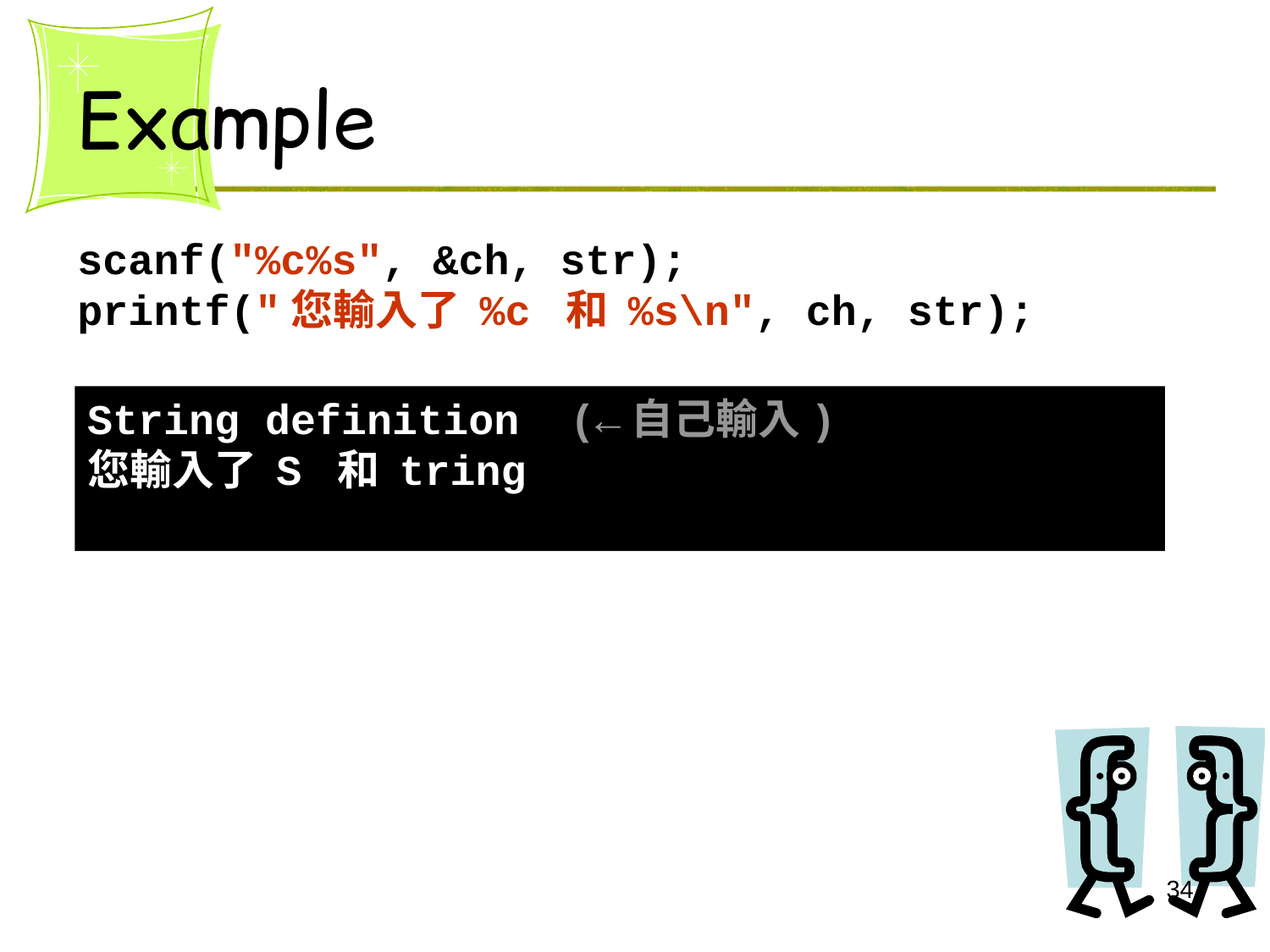

# Example
scanf("%c%s", &ch, str);
printf("您輸入了 %c 和 %s\n", ch, str);
String definition  (←自己輸入)
您輸入了 S 和 tring

34